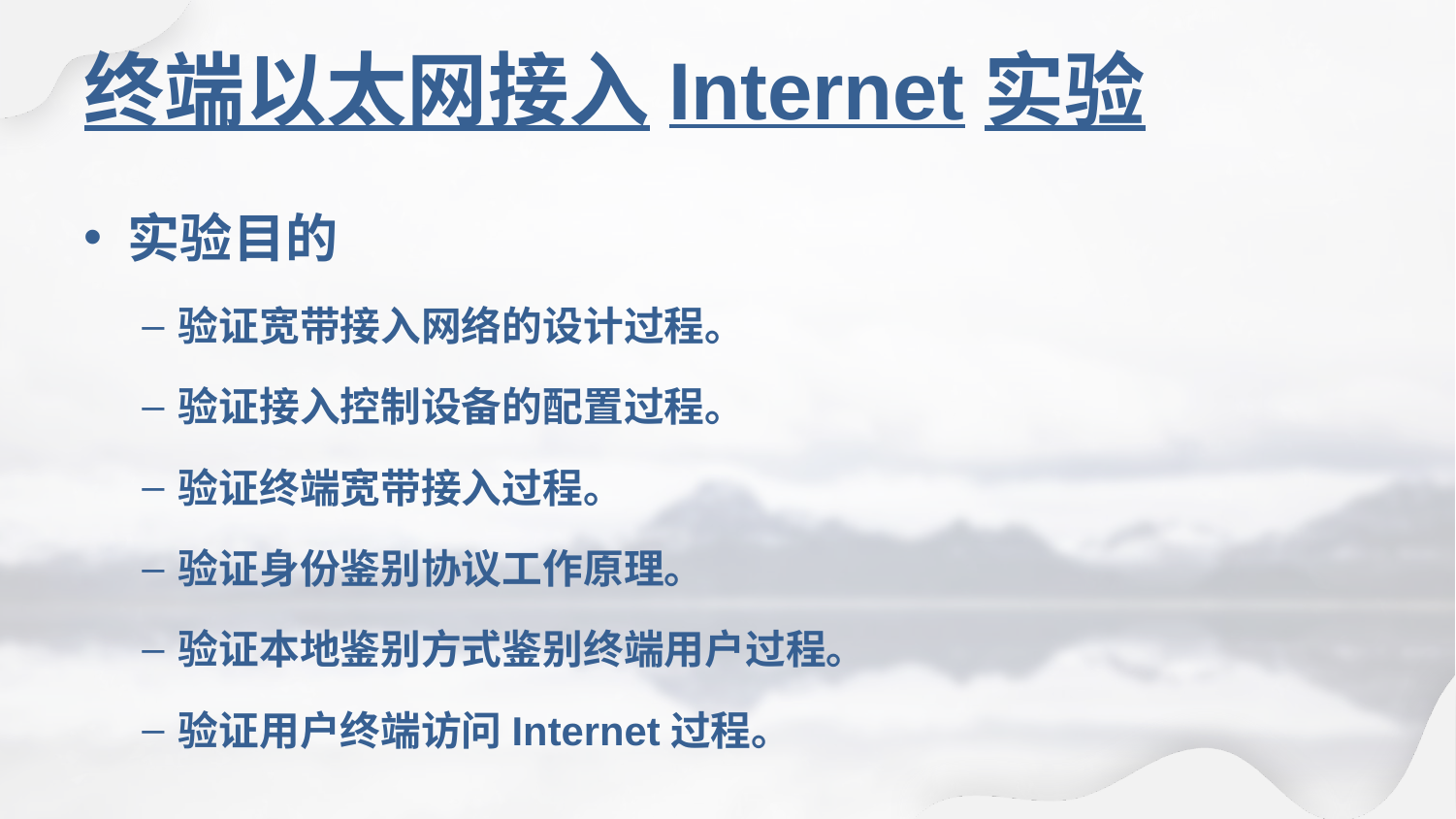

# 终端以太网接入Internet实验
实验目的
验证宽带接入网络的设计过程。
验证接入控制设备的配置过程。
验证终端宽带接入过程。
验证身份鉴别协议工作原理。
验证本地鉴别方式鉴别终端用户过程。
验证用户终端访问Internet过程。